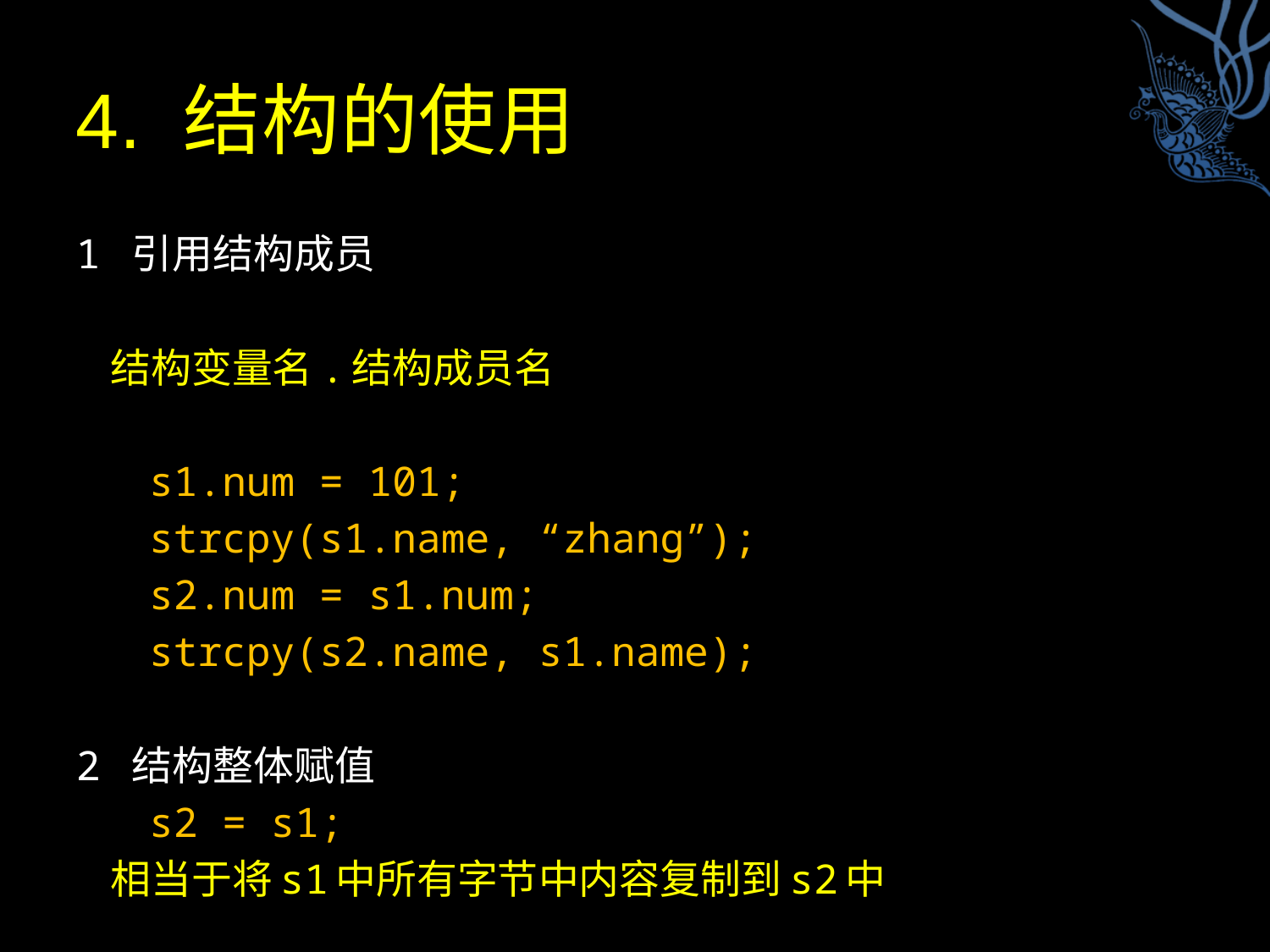

# 4. 结构的使用
1 引用结构成员

   结构变量名.结构成员名

   s1.num = 101;
   strcpy(s1.name, “zhang”);
   s2.num = s1.num;
   strcpy(s2.name, s1.name);

2 结构整体赋值
   s2 = s1;
   相当于将s1中所有字节中内容复制到s2中